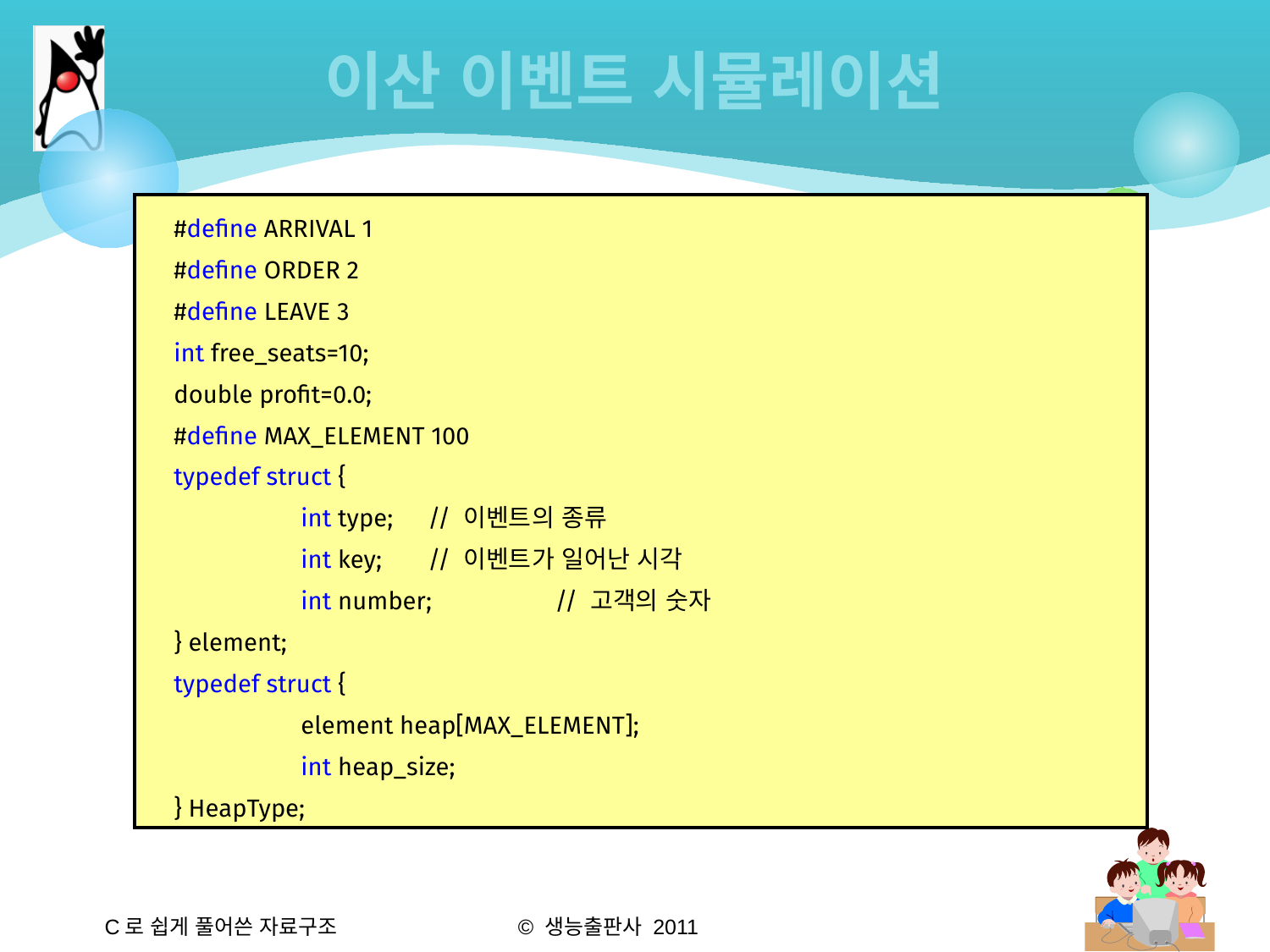

# 이산 이벤트 시뮬레이션
#define ARRIVAL 1
#define ORDER 2
#define LEAVE 3
int free_seats=10;
double profit=0.0;
#define MAX_ELEMENT 100
typedef struct {
	int type;	// 이벤트의 종류
	int key;	// 이벤트가 일어난 시각
	int number;	// 고객의 숫자
} element;
typedef struct {
	element heap[MAX_ELEMENT];
	int heap_size;
} HeapType;